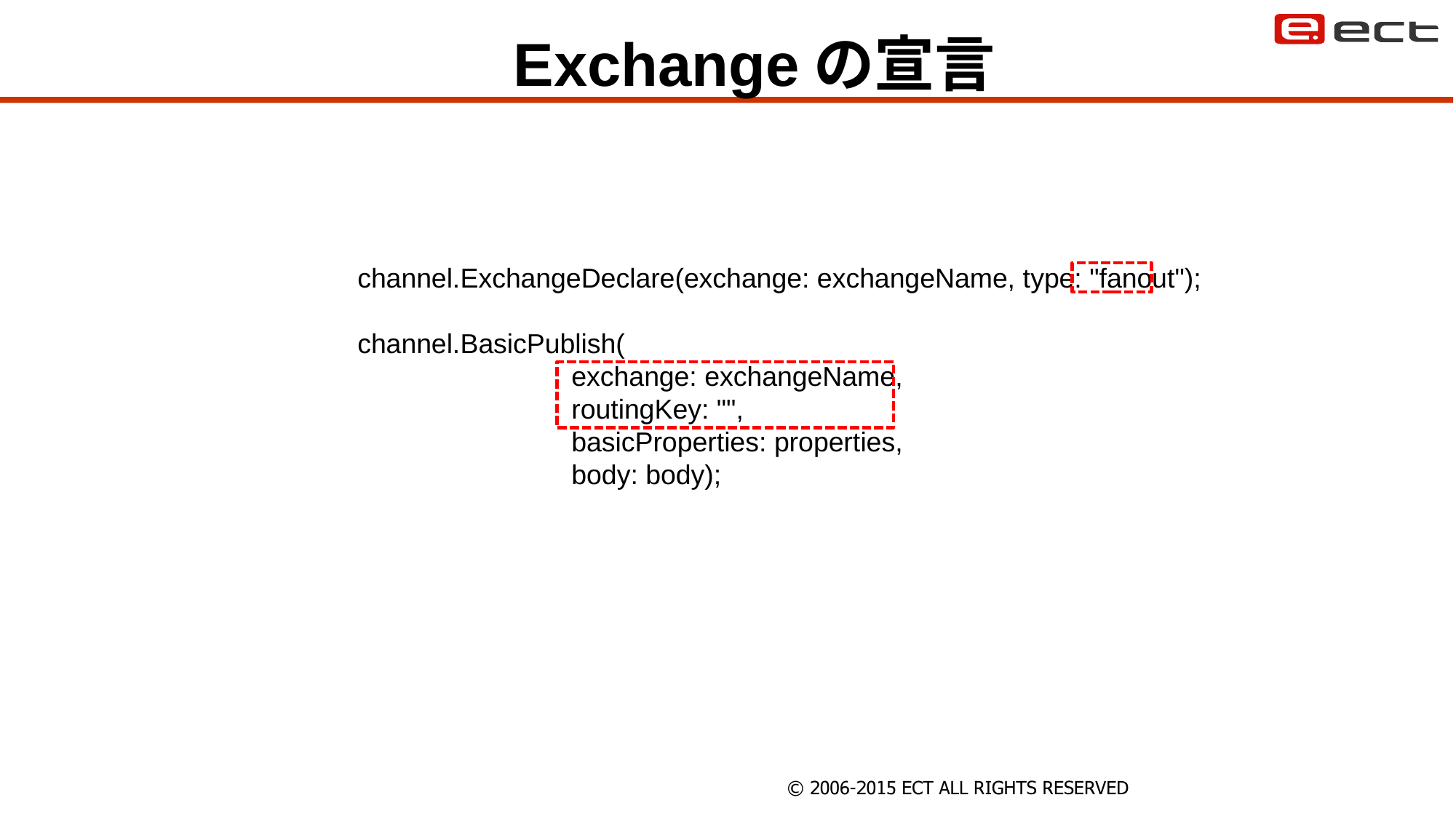

# Exchangeの宣言
channel.ExchangeDeclare(exchange: exchangeName, type: "fanout");

channel.BasicPublish(
                            exchange: exchangeName,
                            routingKey: "",
                            basicProperties: properties,
                            body: body);